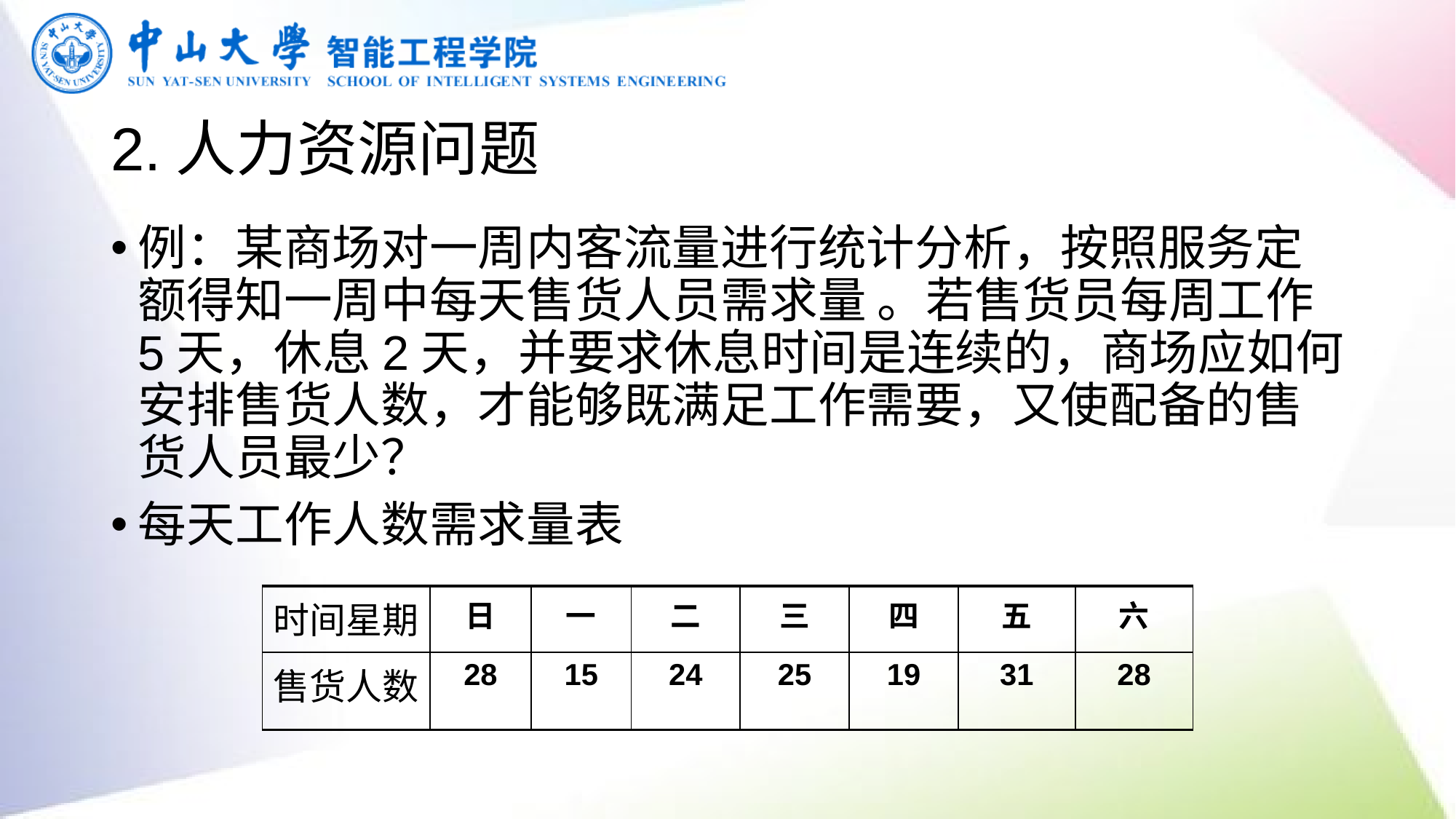

# 2.人力资源问题
例：某商场对一周内客流量进行统计分析，按照服务定额得知一周中每天售货人员需求量 。若售货员每周工作5天，休息2天，并要求休息时间是连续的，商场应如何安排售货人数，才能够既满足工作需要，又使配备的售货人员最少？
每天工作人数需求量表
| 时间星期 | 日 | 一 | 二 | 三 | 四 | 五 | 六 |
| --- | --- | --- | --- | --- | --- | --- | --- |
| 售货人数 | 28 | 15 | 24 | 25 | 19 | 31 | 28 |